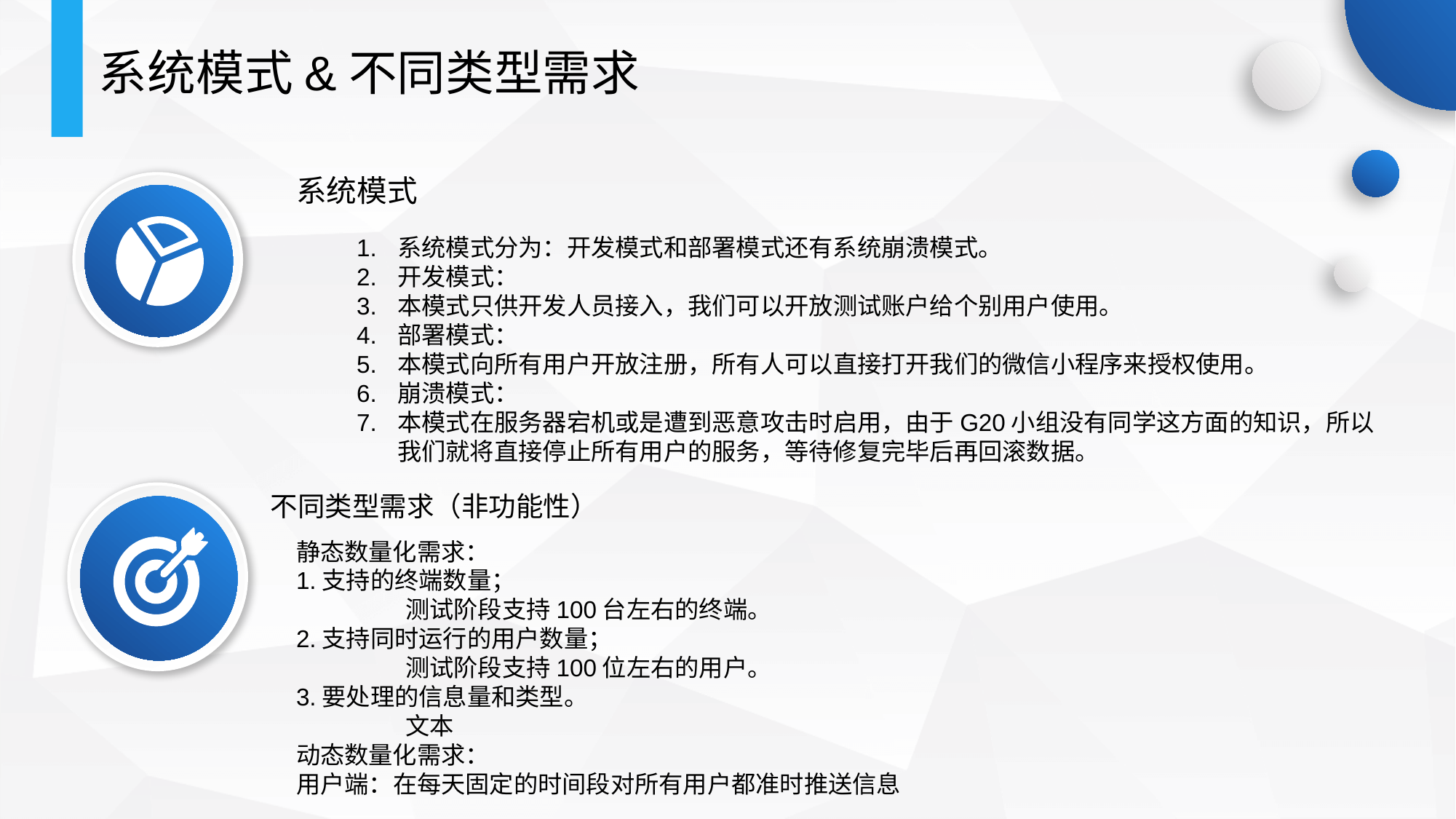

系统模式&不同类型需求

系统模式

系统模式分为：开发模式和部署模式还有系统崩溃模式。
开发模式：
本模式只供开发人员接入，我们可以开放测试账户给个别用户使用。
部署模式：
本模式向所有用户开放注册，所有人可以直接打开我们的微信小程序来授权使用。
崩溃模式：
本模式在服务器宕机或是遭到恶意攻击时启用，由于G20小组没有同学这方面的知识，所以我们就将直接停止所有用户的服务，等待修复完毕后再回滚数据。

不同类型需求（非功能性）
静态数量化需求：
1.支持的终端数量；
	测试阶段支持100台左右的终端。
2.支持同时运行的用户数量；
	测试阶段支持100位左右的用户。
3.要处理的信息量和类型。
	文本
动态数量化需求：
用户端：在每天固定的时间段对所有用户都准时推送信息